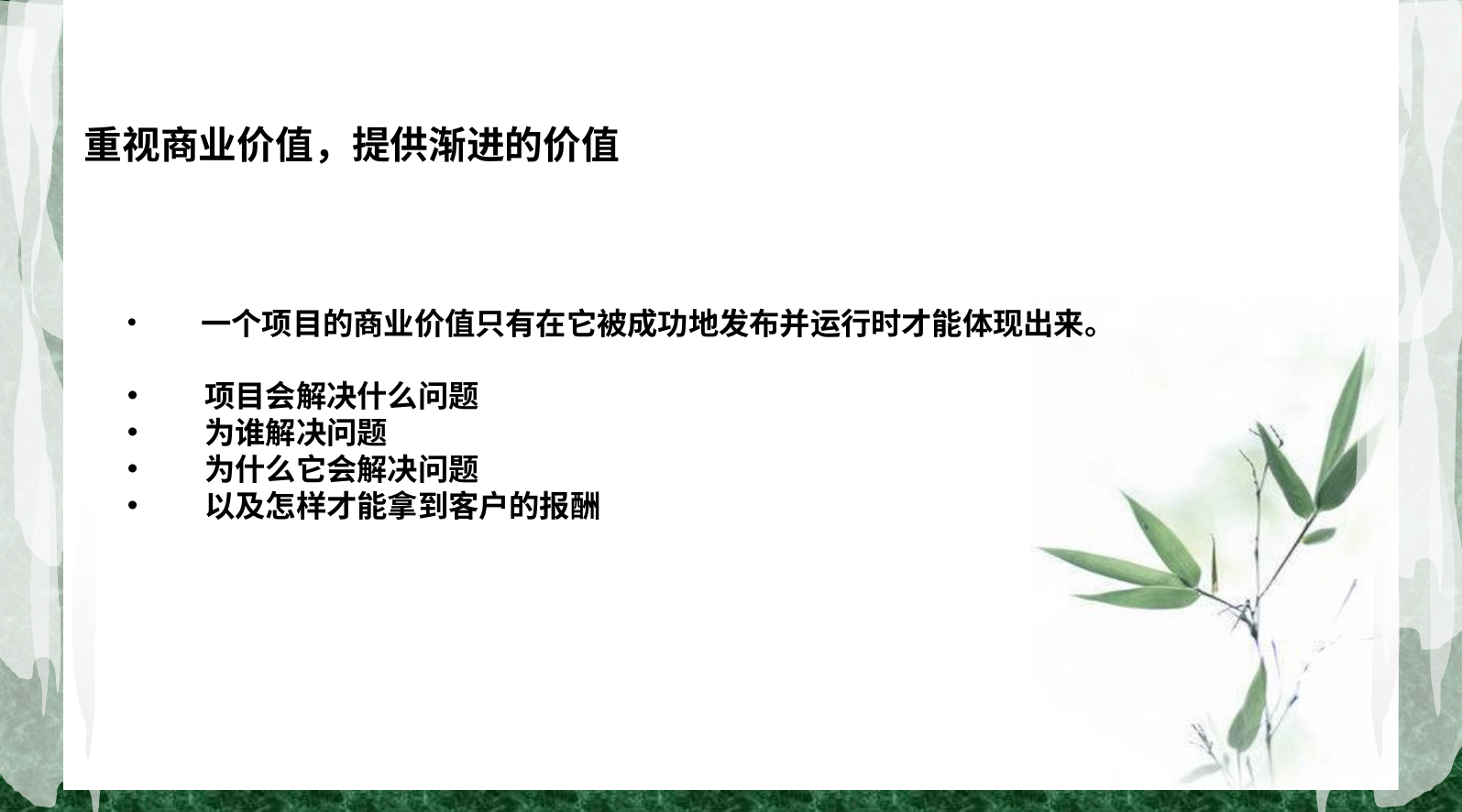

重视商业价值，提供渐进的价值

    一个项目的商业价值只有在它被成功地发布并运行时才能体现出来。

    项目会解决什么问题
    为谁解决问题
    为什么它会解决问题
    以及怎样才能拿到客户的报酬